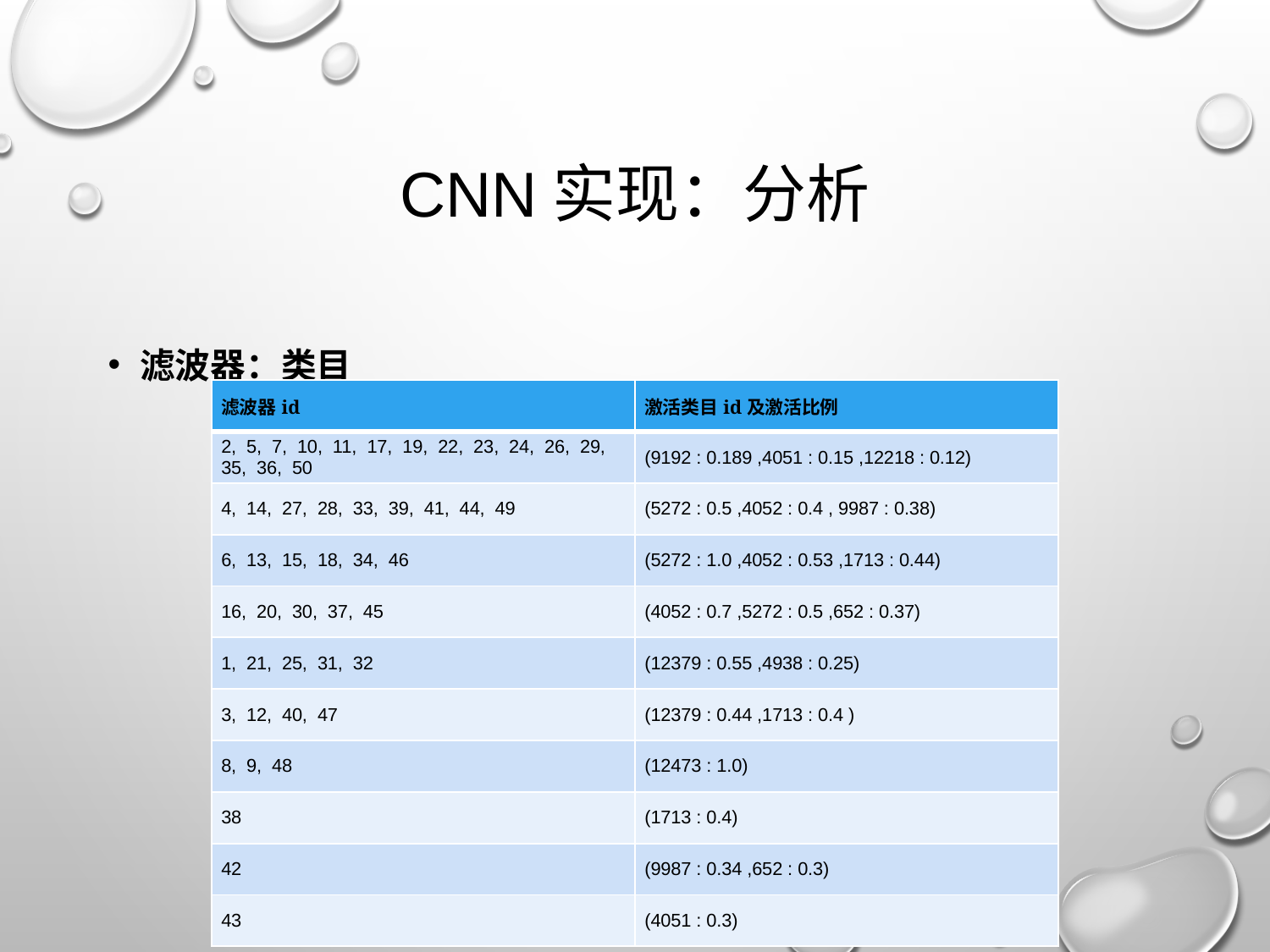

# CNN实现：分析
滤波器：类目
| 滤波器id | 激活类目id及激活比例 |
| --- | --- |
| 2,  5,  7,  10,  11,  17,  19,  22,  23,  24,  26,  29,  35,  36,  50 | (9192 : 0.189 ,4051 : 0.15 ,12218 : 0.12) |
| 4,  14,  27,  28,  33,  39,  41,  44,  49 | (5272 : 0.5 ,4052 : 0.4 , 9987 : 0.38) |
| 6,  13,  15,  18,  34,  46 | (5272 : 1.0 ,4052 : 0.53 ,1713 : 0.44) |
| 16,  20,  30,  37,  45 | (4052 : 0.7 ,5272 : 0.5 ,652 : 0.37) |
| 1,  21,  25,  31,  32 | (12379 : 0.55 ,4938 : 0.25) |
| 3,  12,  40,  47 | (12379 : 0.44 ,1713 : 0.4 ) |
| 8,  9,  48 | (12473 : 1.0) |
| 38 | (1713 : 0.4) |
| 42 | (9987 : 0.34 ,652 : 0.3) |
| 43 | (4051 : 0.3) |